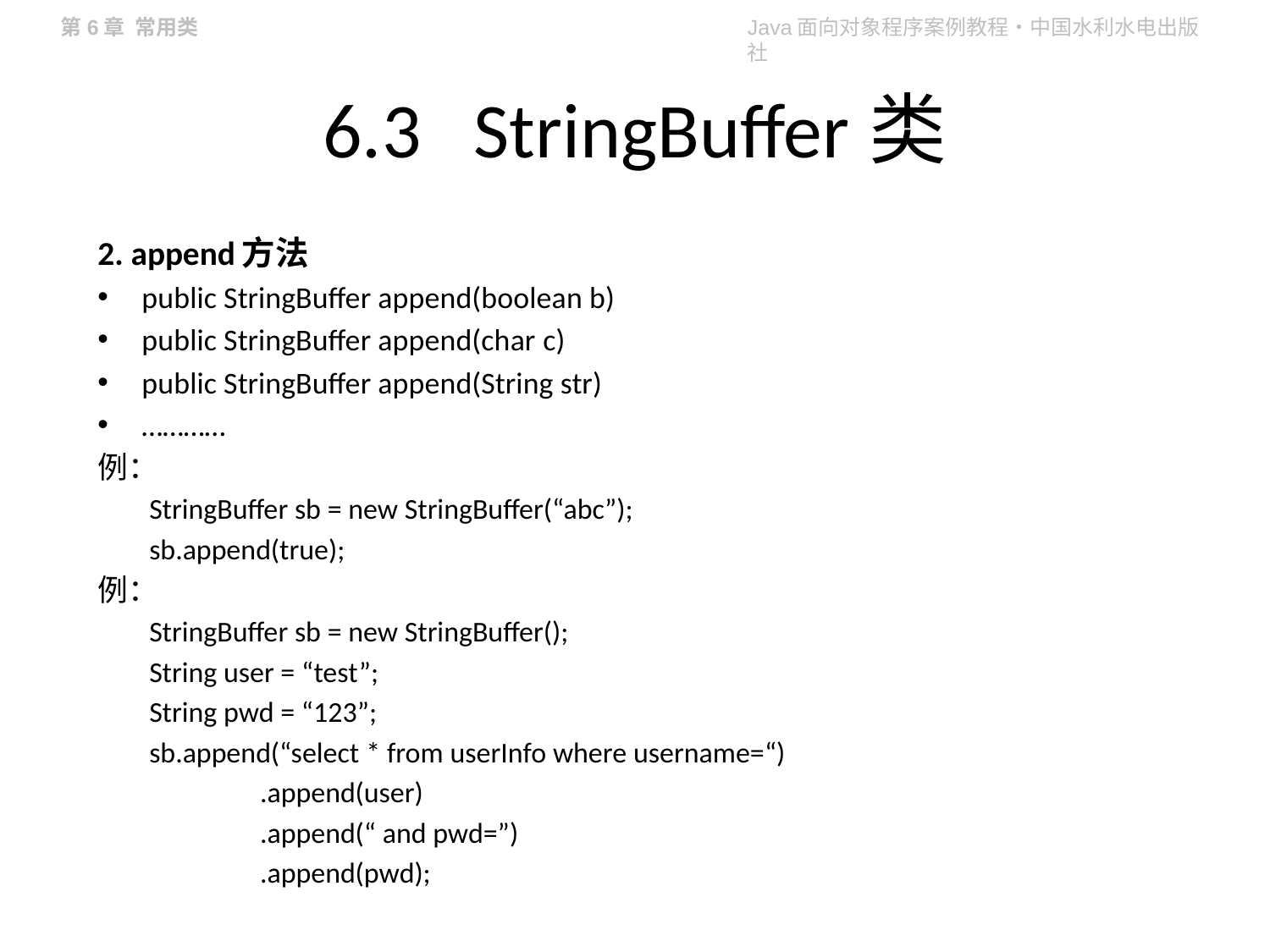

# 6.3   StringBuffer类
2. append方法
public StringBuffer append(boolean b)
public StringBuffer append(char c)
public StringBuffer append(String str)
…………
例：
StringBuffer sb = new StringBuffer(“abc”);
sb.append(true);
例：
StringBuffer sb = new StringBuffer();
String user = “test”;
String pwd = “123”;
sb.append(“select * from userInfo where username=“)
.append(user)
.append(“ and pwd=”)
.append(pwd);